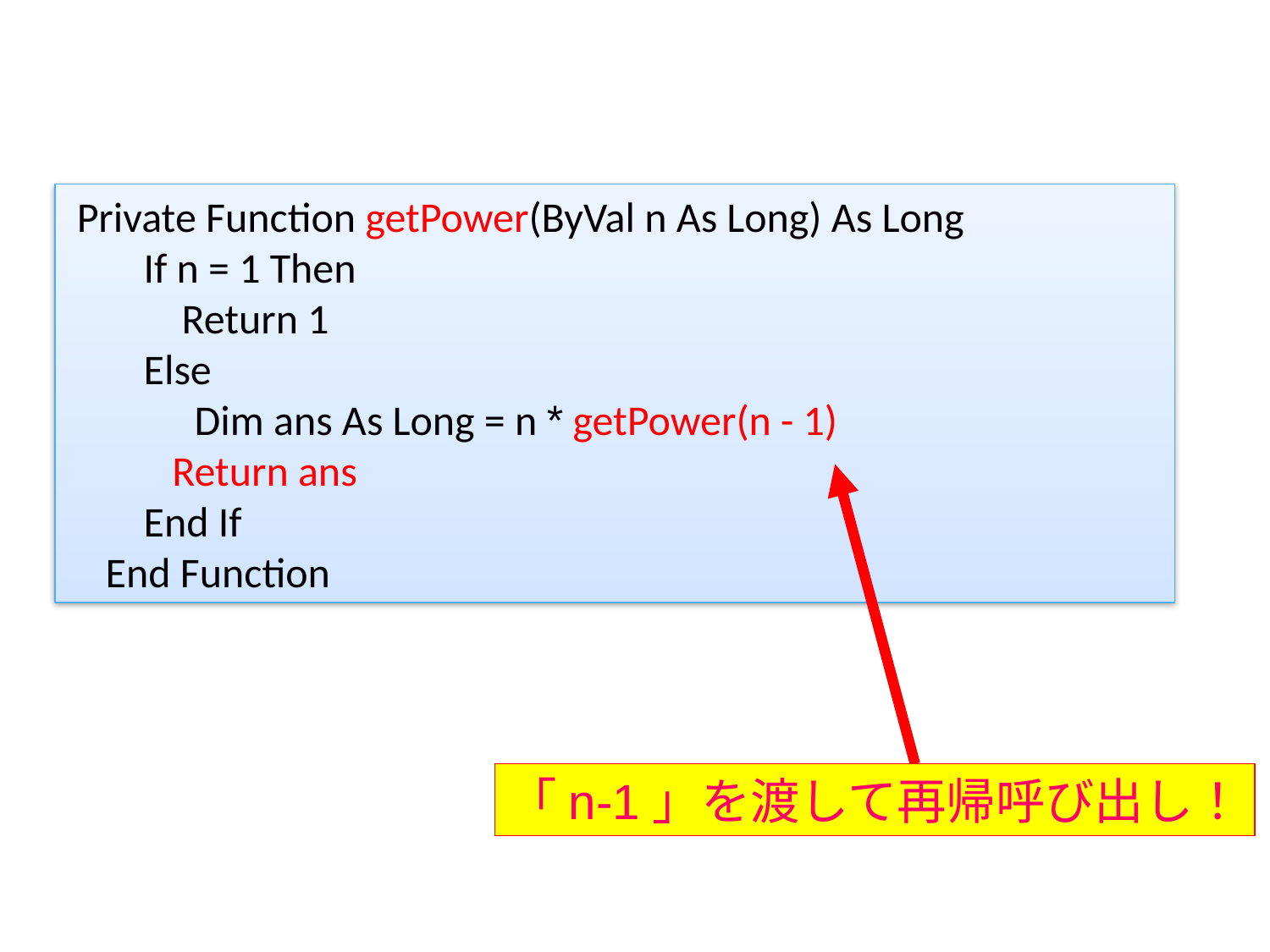

Private Function getPower(ByVal n As Long) As Long
        If n = 1 Then
            Return 1
        Else
	Dim ans As Long = n * getPower(n - 1)
           Return ans
        End If
    End Function

「n-1」を渡して再帰呼び出し！